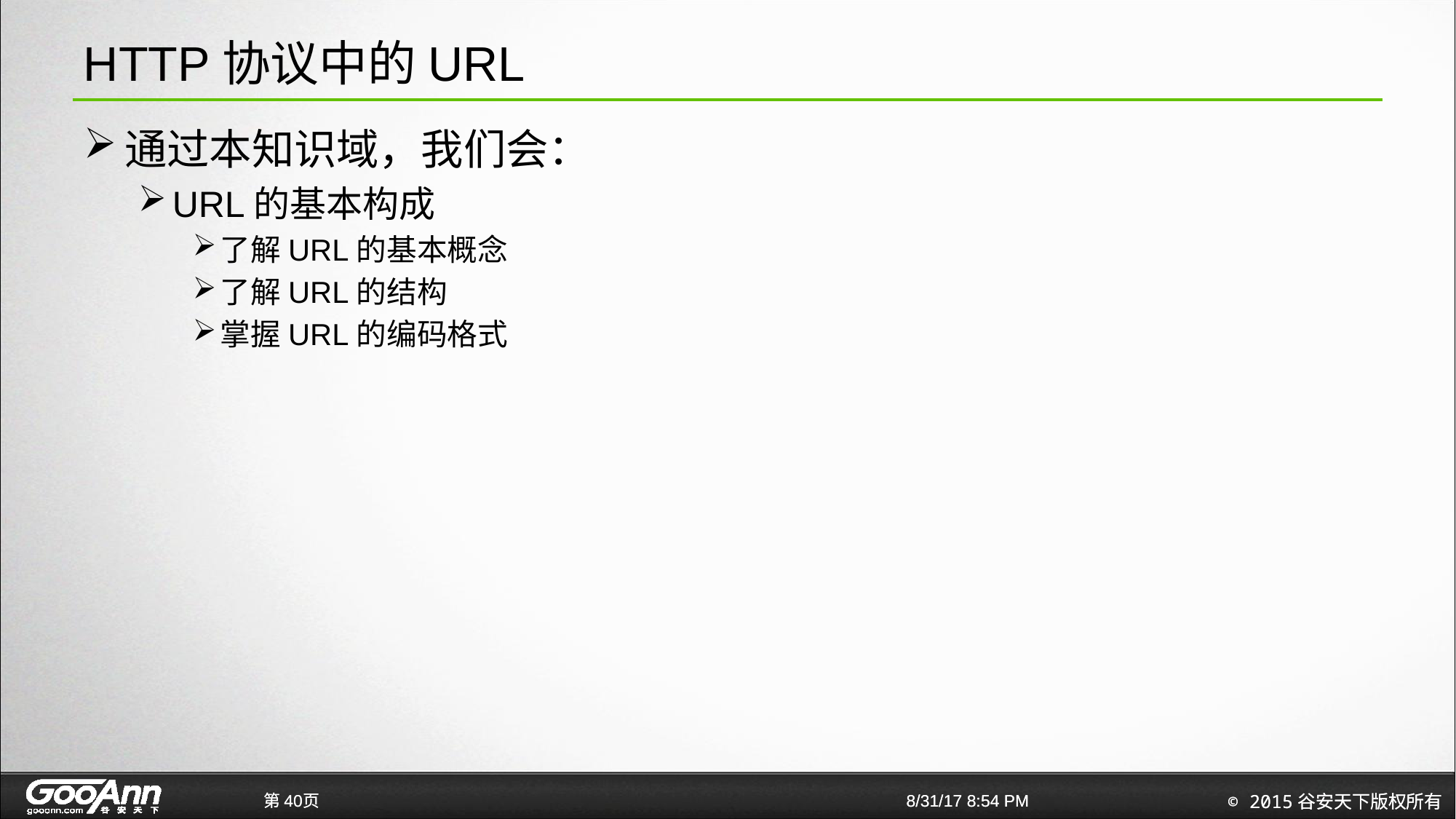

# HTTP协议中的URL
通过本知识域，我们会：
URL的基本构成
了解URL的基本概念
了解URL的结构
掌握URL的编码格式